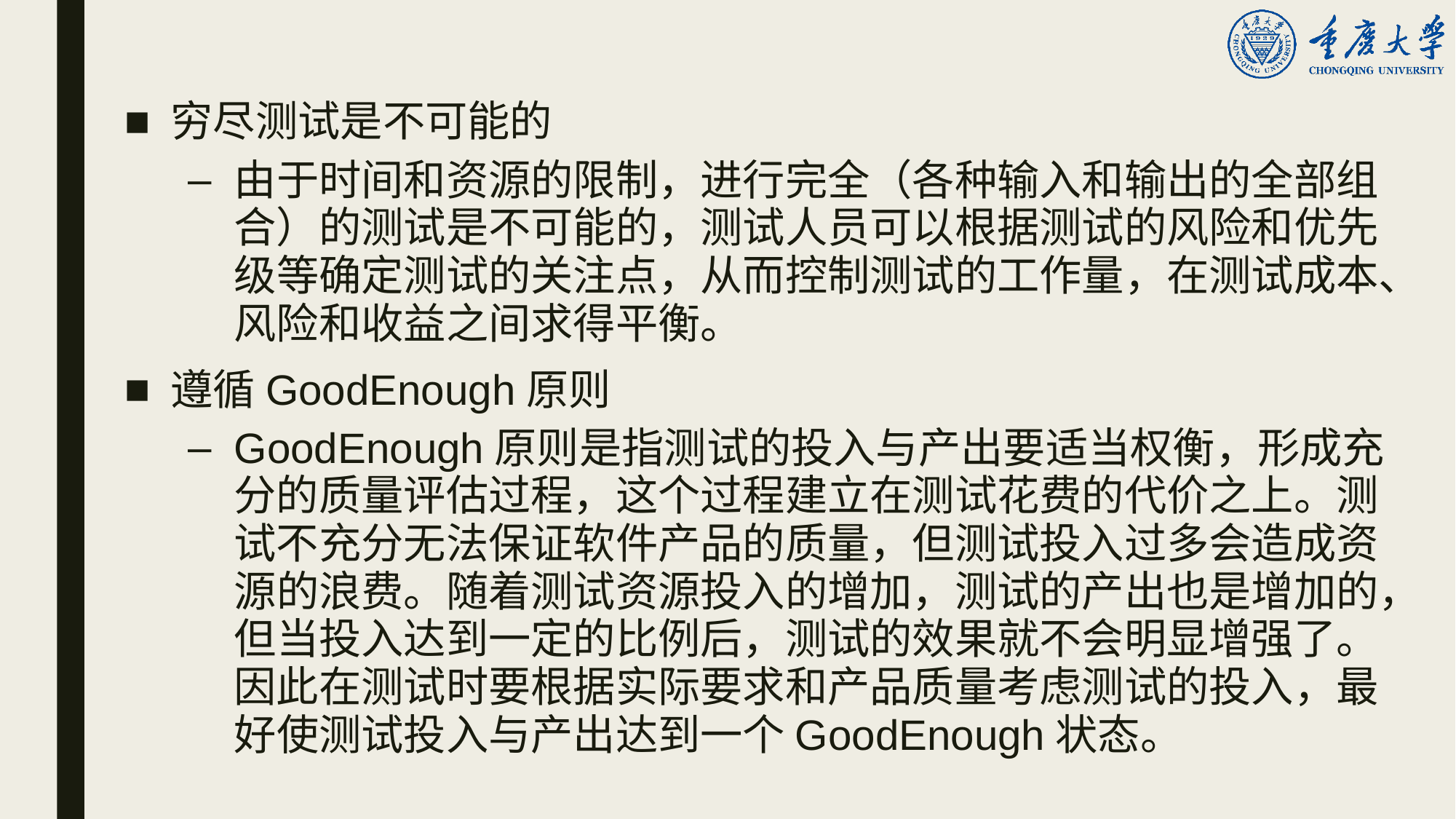

穷尽测试是不可能的
由于时间和资源的限制，进行完全（各种输入和输出的全部组合）的测试是不可能的，测试人员可以根据测试的风险和优先级等确定测试的关注点，从而控制测试的工作量，在测试成本、风险和收益之间求得平衡。
遵循GoodEnough原则
GoodEnough原则是指测试的投入与产出要适当权衡，形成充分的质量评估过程，这个过程建立在测试花费的代价之上。测试不充分无法保证软件产品的质量，但测试投入过多会造成资源的浪费。随着测试资源投入的增加，测试的产出也是增加的，但当投入达到一定的比例后，测试的效果就不会明显增强了。因此在测试时要根据实际要求和产品质量考虑测试的投入，最好使测试投入与产出达到一个GoodEnough状态。